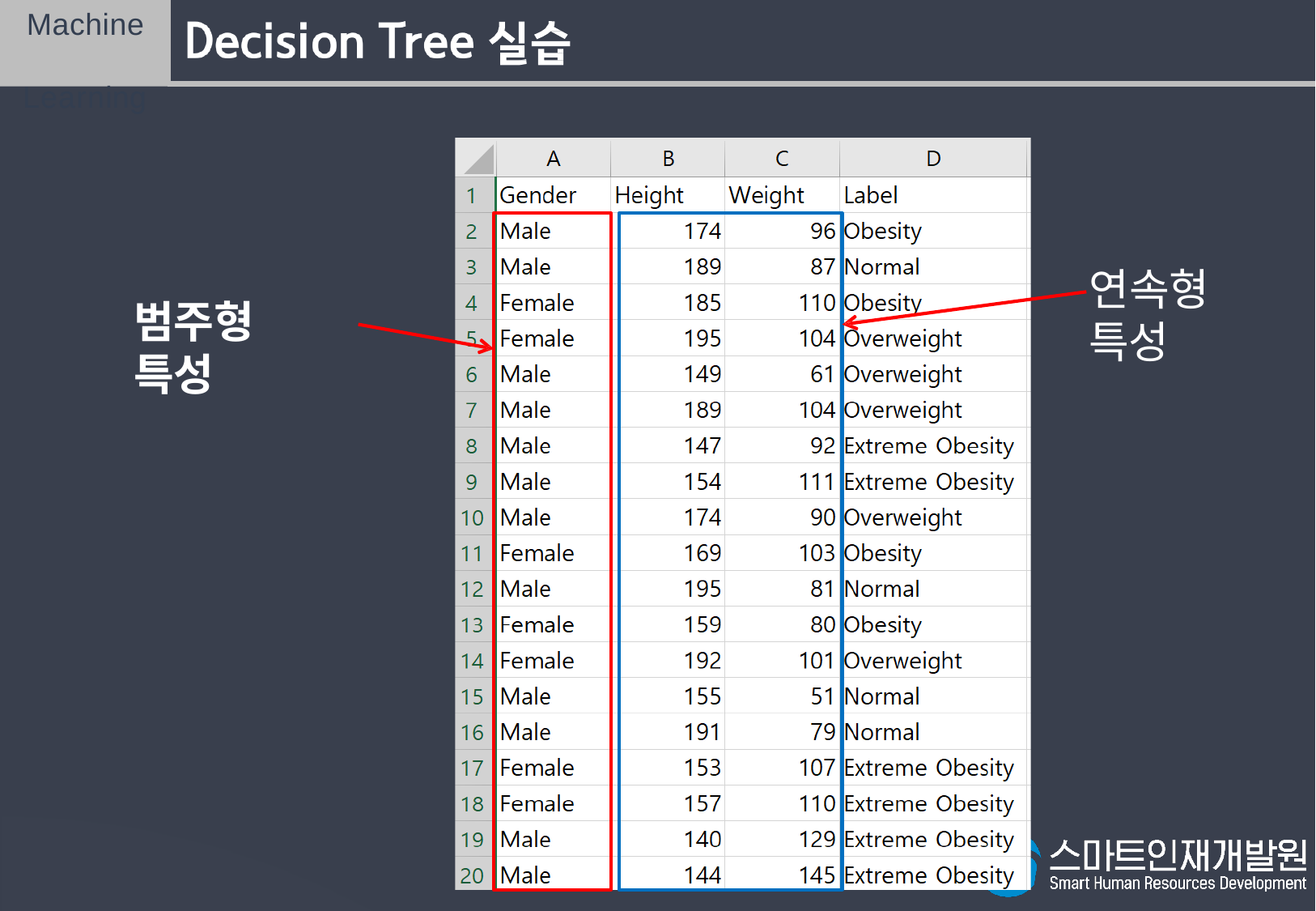

# Machine  Learning

연속형 특성

범주형 특성